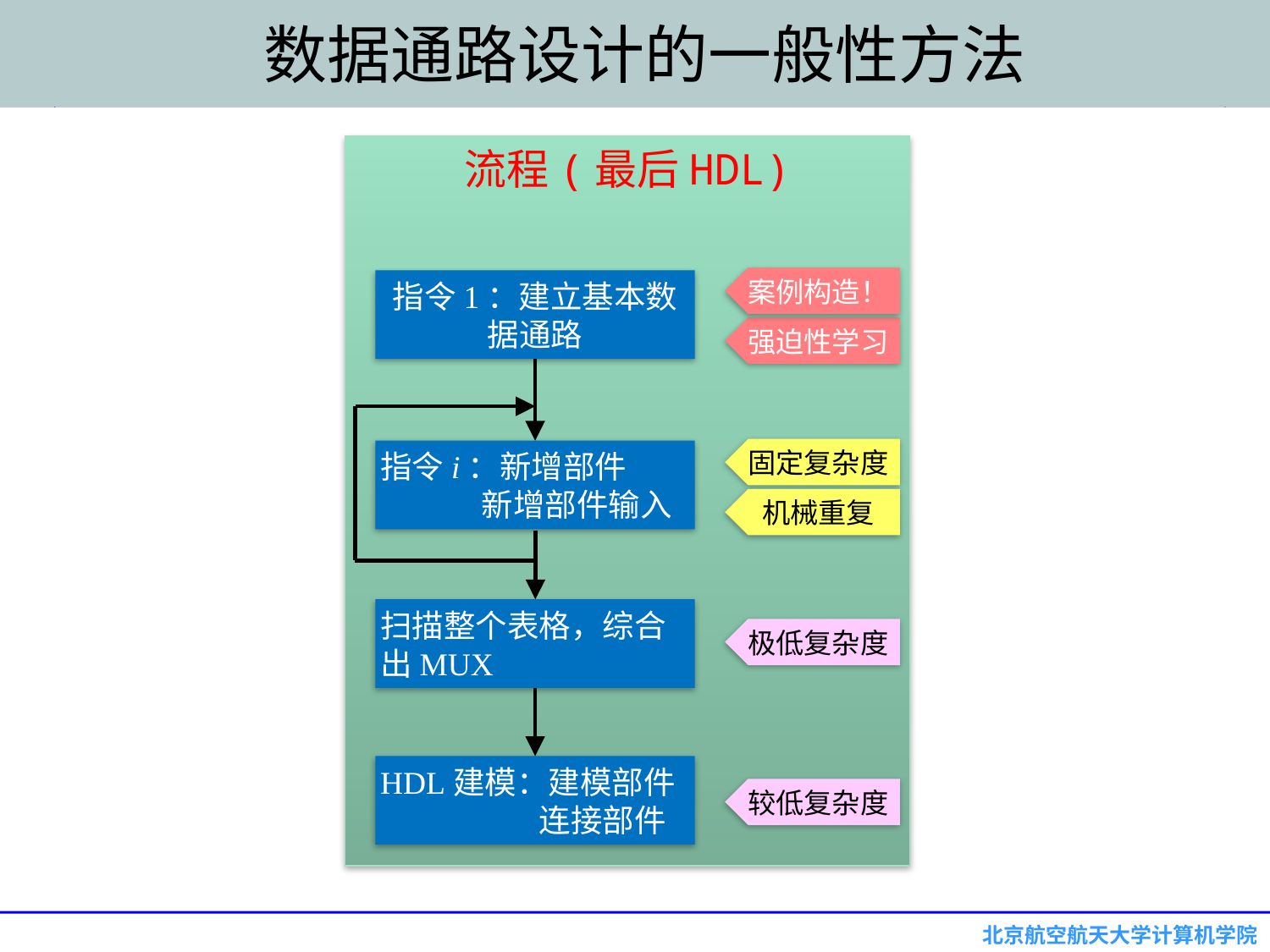

# 数据通路设计的一般性方法
流程(最后HDL)
案例构造！
指令1：建立基本数据通路
强迫性学习
固定复杂度
指令i：新增部件
             新增部件输入
机械重复
扫描整个表格，综合出MUX
极低复杂度
HDL建模：建模部件
                     连接部件
较低复杂度